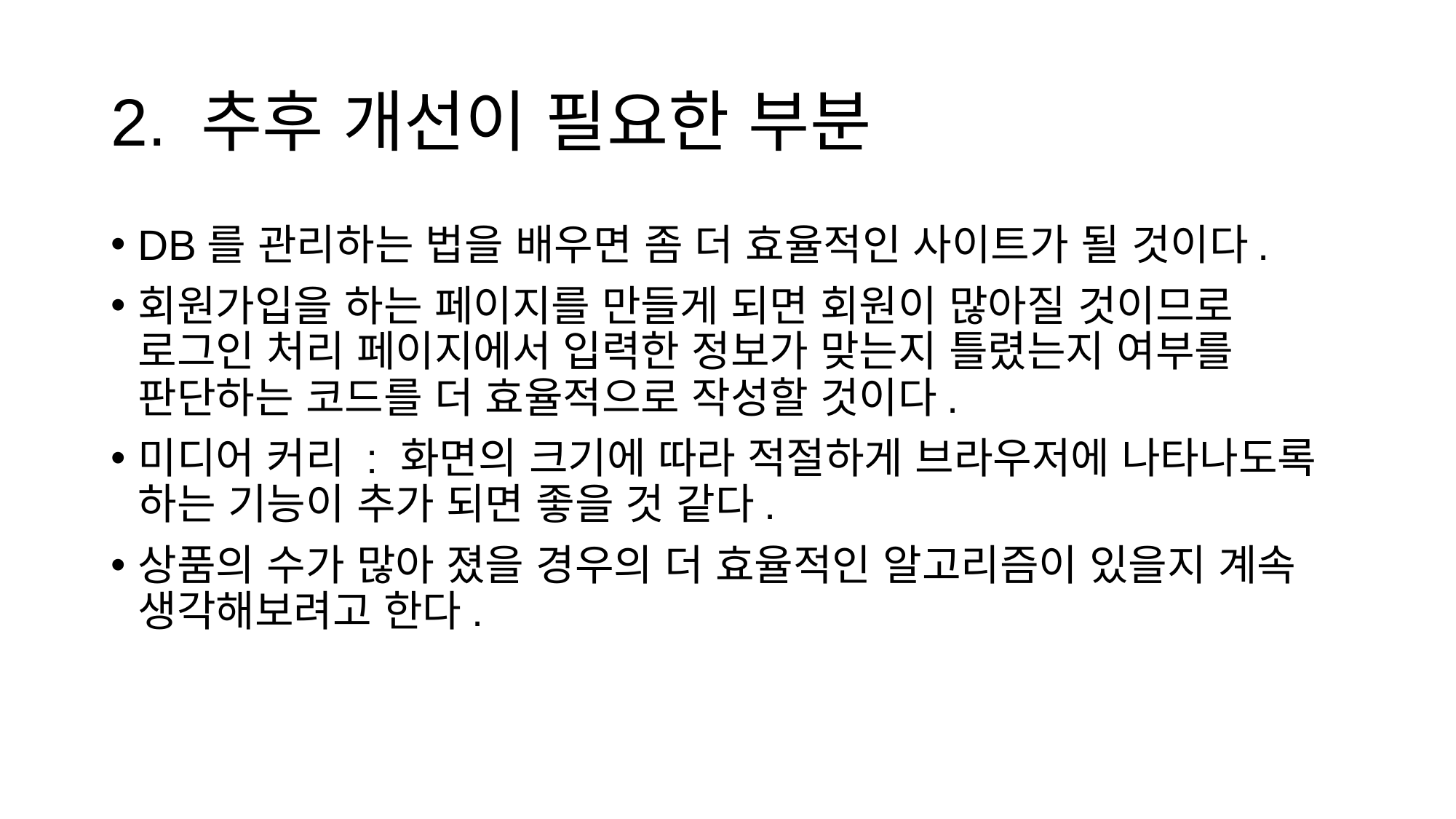

# 2. 추후 개선이 필요한 부분
DB를 관리하는 법을 배우면 좀 더 효율적인 사이트가 될 것이다.
회원가입을 하는 페이지를 만들게 되면 회원이 많아질 것이므로 로그인 처리 페이지에서 입력한 정보가 맞는지 틀렸는지 여부를 판단하는 코드를 더 효율적으로 작성할 것이다.
미디어 커리 : 화면의 크기에 따라 적절하게 브라우저에 나타나도록 하는 기능이 추가 되면 좋을 것 같다.
상품의 수가 많아 졌을 경우의 더 효율적인 알고리즘이 있을지 계속 생각해보려고 한다.